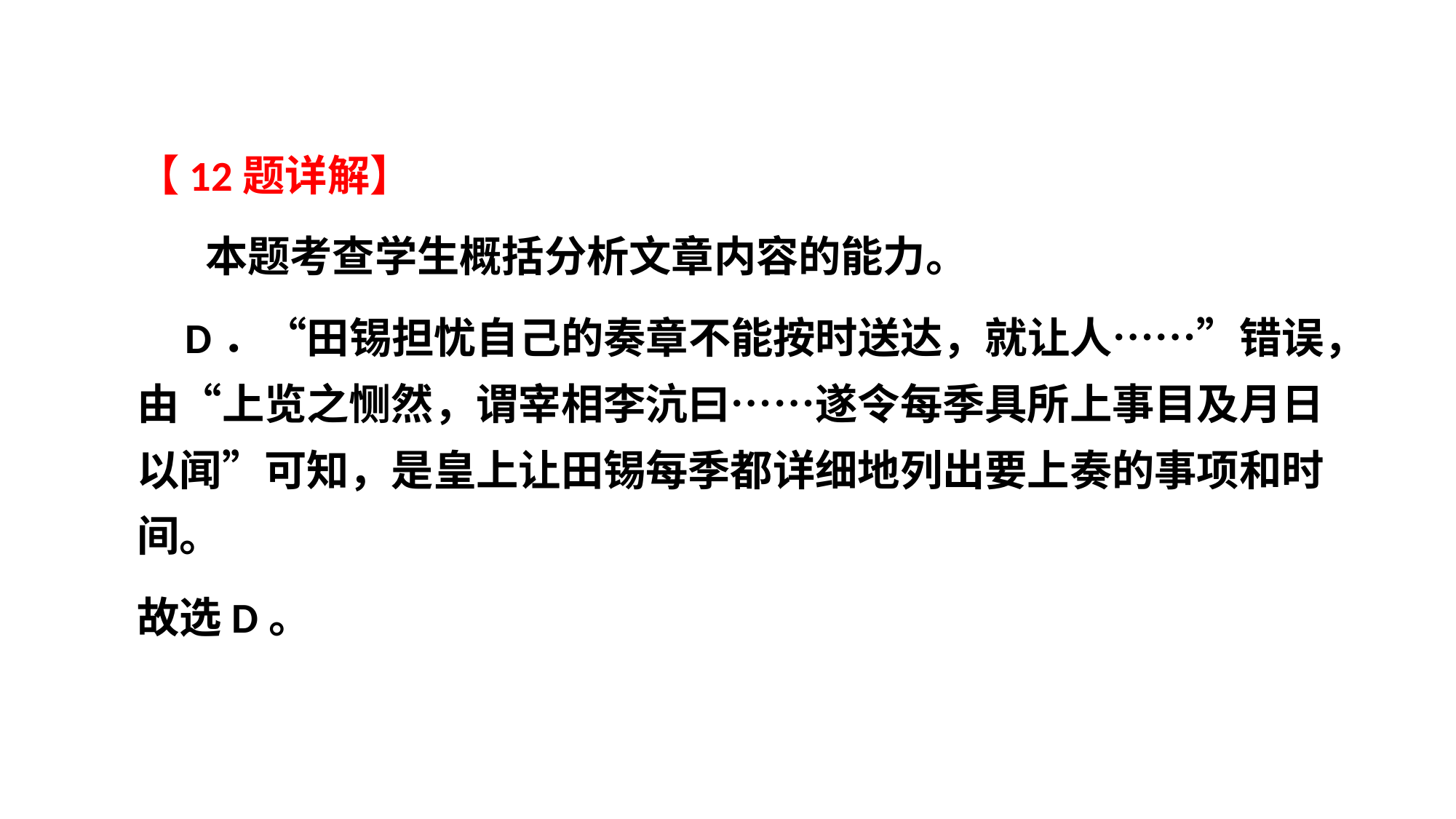

【12题详解】
      本题考查学生概括分析文章内容的能力。
     D．“田锡担忧自己的奏章不能按时送达，就让人……”错误，由“上览之恻然，谓宰相李沆曰……遂令每季具所上事目及月日以闻”可知，是皇上让田锡每季都详细地列出要上奏的事项和时间。
故选D。